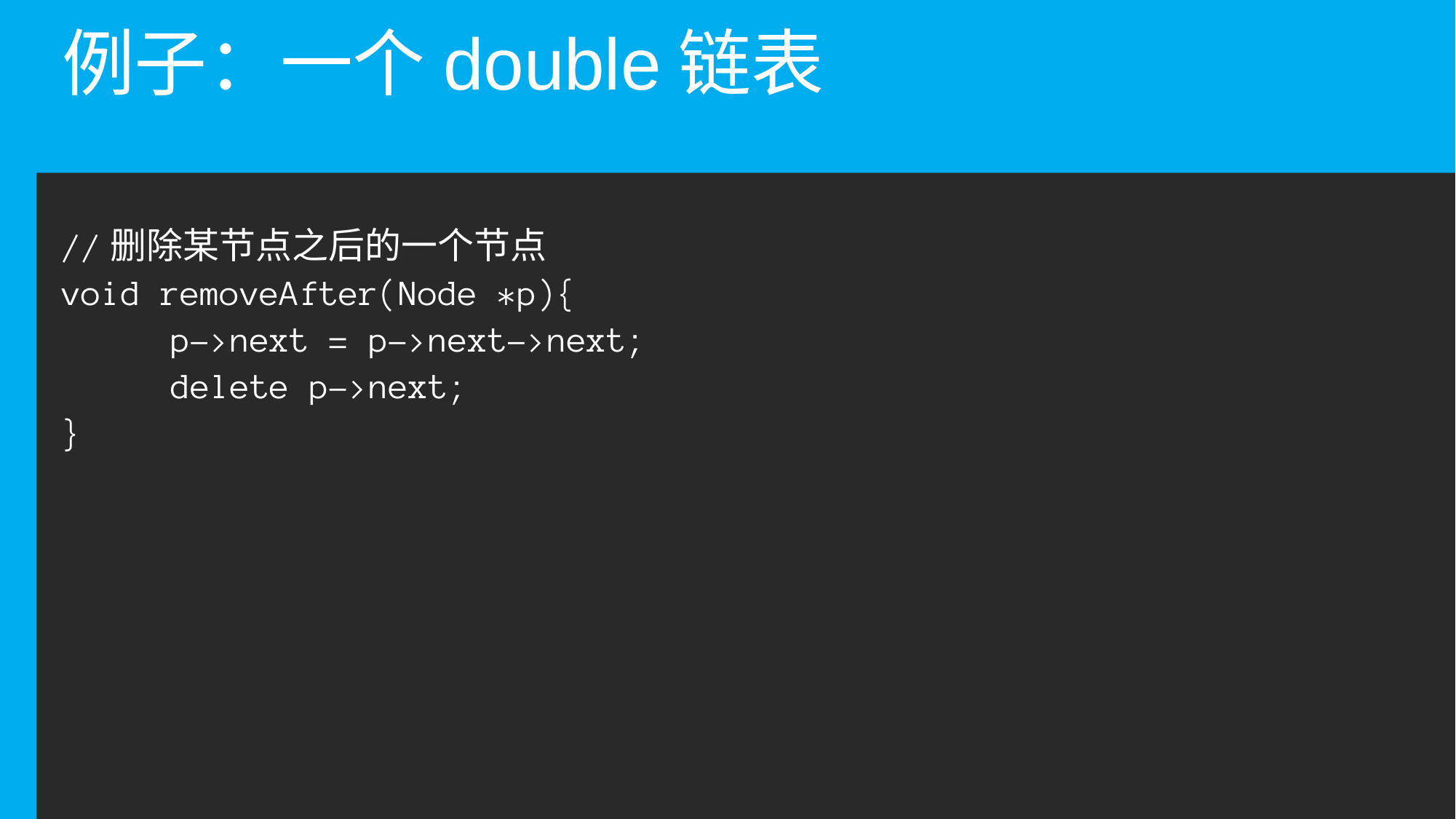

# 例子：一个double链表
//删除某节点之后的一个节点
void removeAfter(Node *p){
	p->next = p->next->next;
	delete p->next;
}